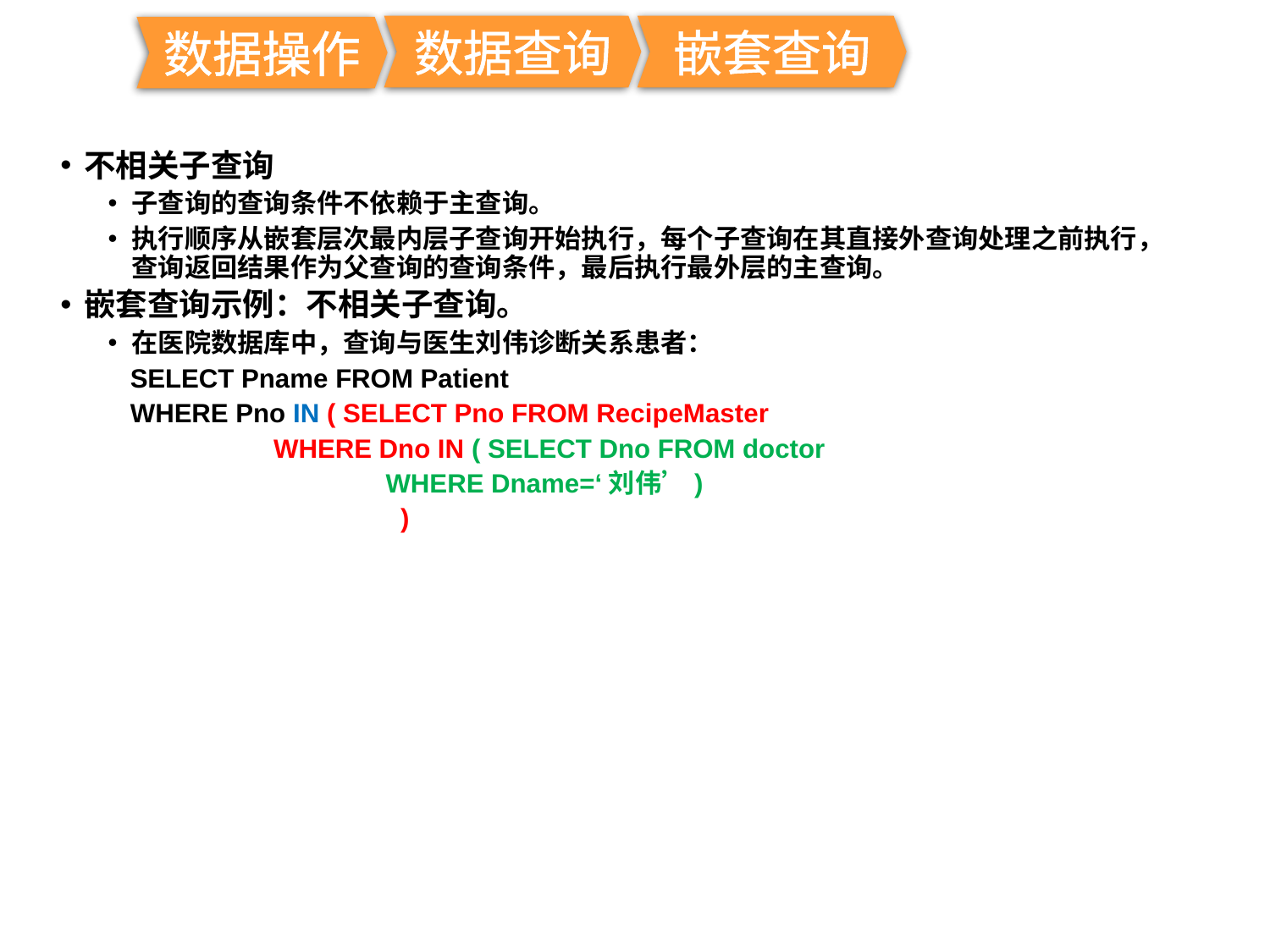

数据查询
嵌套查询
数据操作

不相关子查询
子查询的查询条件不依赖于主查询。
执行顺序从嵌套层次最内层子查询开始执行，每个子查询在其直接外查询处理之前执行，查询返回结果作为父查询的查询条件，最后执行最外层的主查询。
嵌套查询示例：不相关子查询。
在医院数据库中，查询与医生刘伟诊断关系患者：
   SELECT Pname FROM Patient
   WHERE Pno IN ( SELECT Pno FROM RecipeMaster
               	  WHERE Dno IN ( SELECT Dno FROM doctor
                              	WHERE Dname=‘刘伟’)
			  )